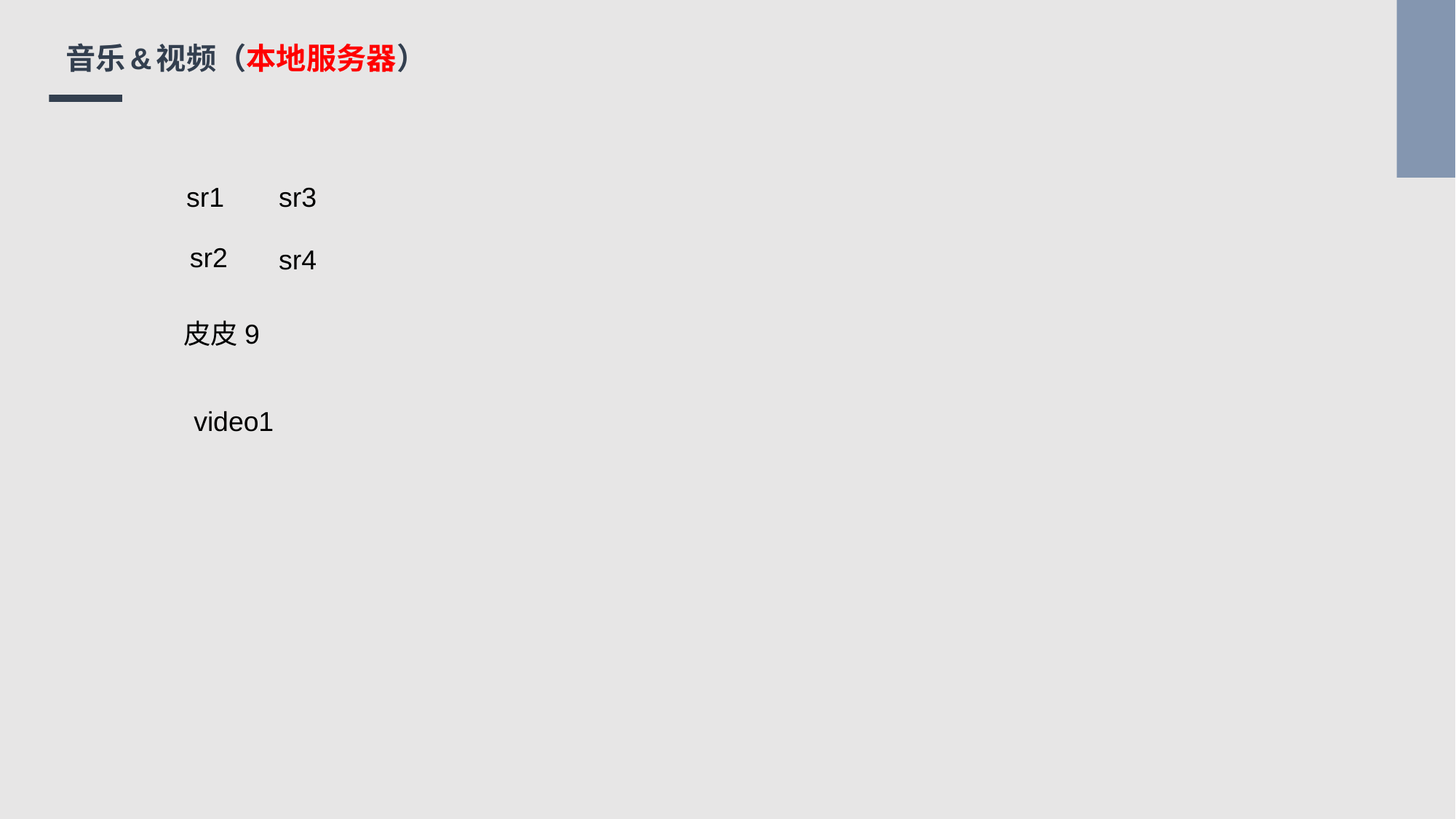

# 音乐&视频（本地服务器）

sr1
sr3
sr2
sr4

皮皮9
video1